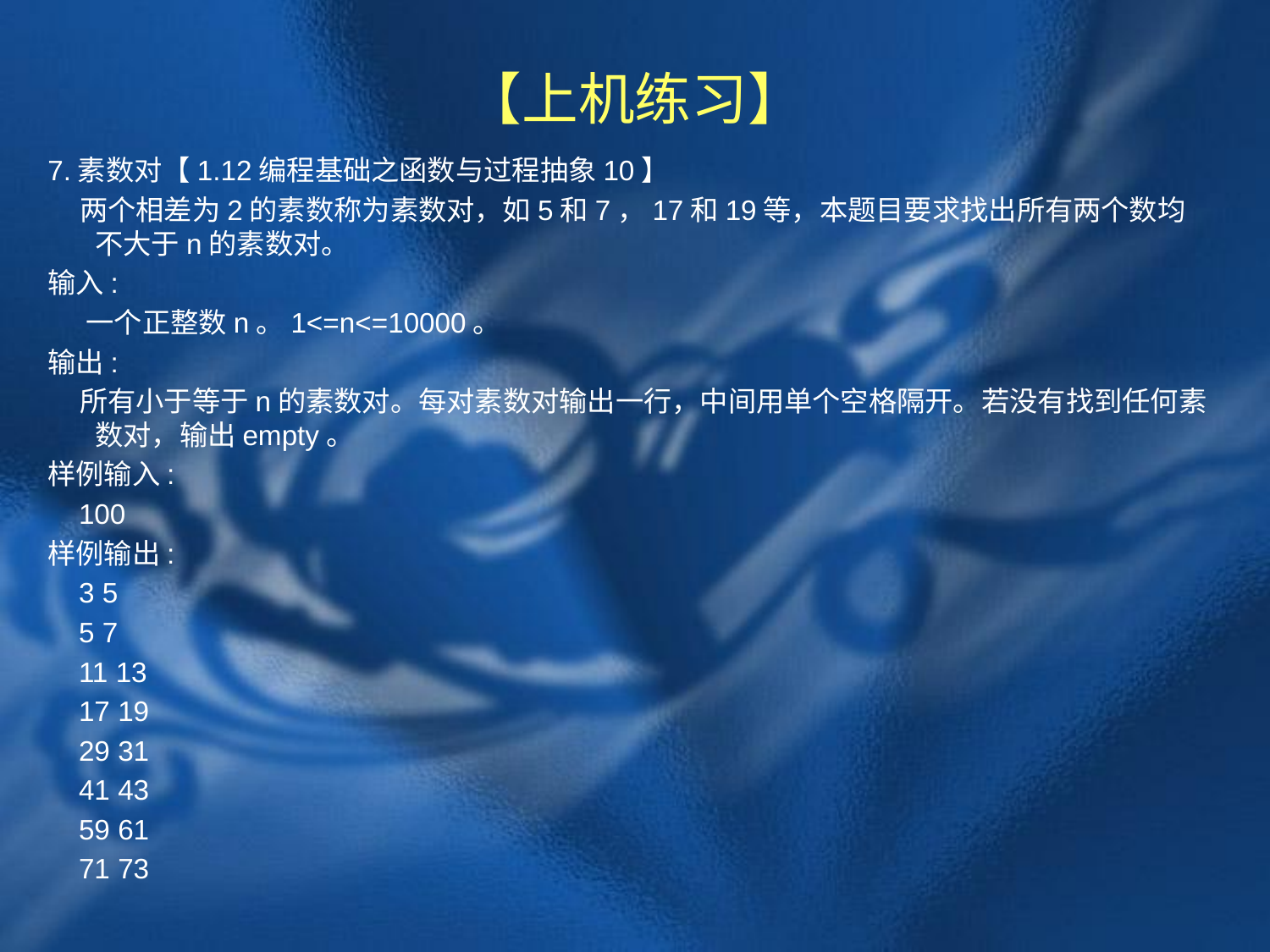

# 【上机练习】
7.素数对【1.12编程基础之函数与过程抽象10】
    两个相差为2的素数称为素数对，如5和7，17和19等，本题目要求找出所有两个数均不大于n的素数对。
输入:
     一个正整数n。1<=n<=10000。
输出:
    所有小于等于n的素数对。每对素数对输出一行，中间用单个空格隔开。若没有找到任何素数对，输出empty。
样例输入:
    100
样例输出:
    3 5
    5 7
    11 13
    17 19
    29 31
    41 43
    59 61
    71 73